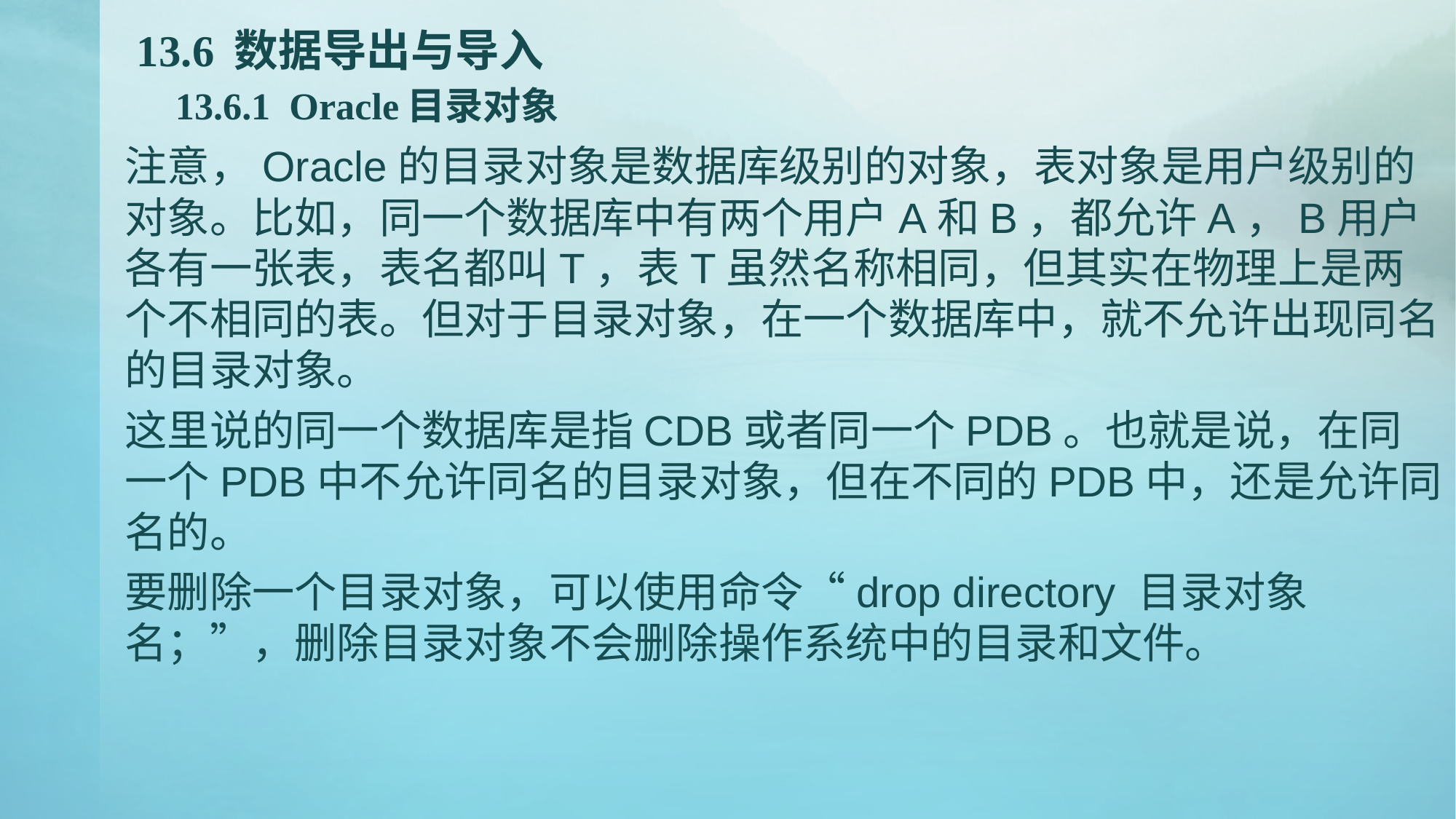

# 13.6 数据导出与导入 13.6.1  Oracle目录对象
注意，Oracle的目录对象是数据库级别的对象，表对象是用户级别的对象。比如，同一个数据库中有两个用户A和B，都允许A，B用户各有一张表，表名都叫T，表T虽然名称相同，但其实在物理上是两个不相同的表。但对于目录对象，在一个数据库中，就不允许出现同名的目录对象。
这里说的同一个数据库是指CDB或者同一个PDB。也就是说，在同一个PDB中不允许同名的目录对象，但在不同的PDB中，还是允许同名的。
要删除一个目录对象，可以使用命令“drop directory 目录对象名；”，删除目录对象不会删除操作系统中的目录和文件。